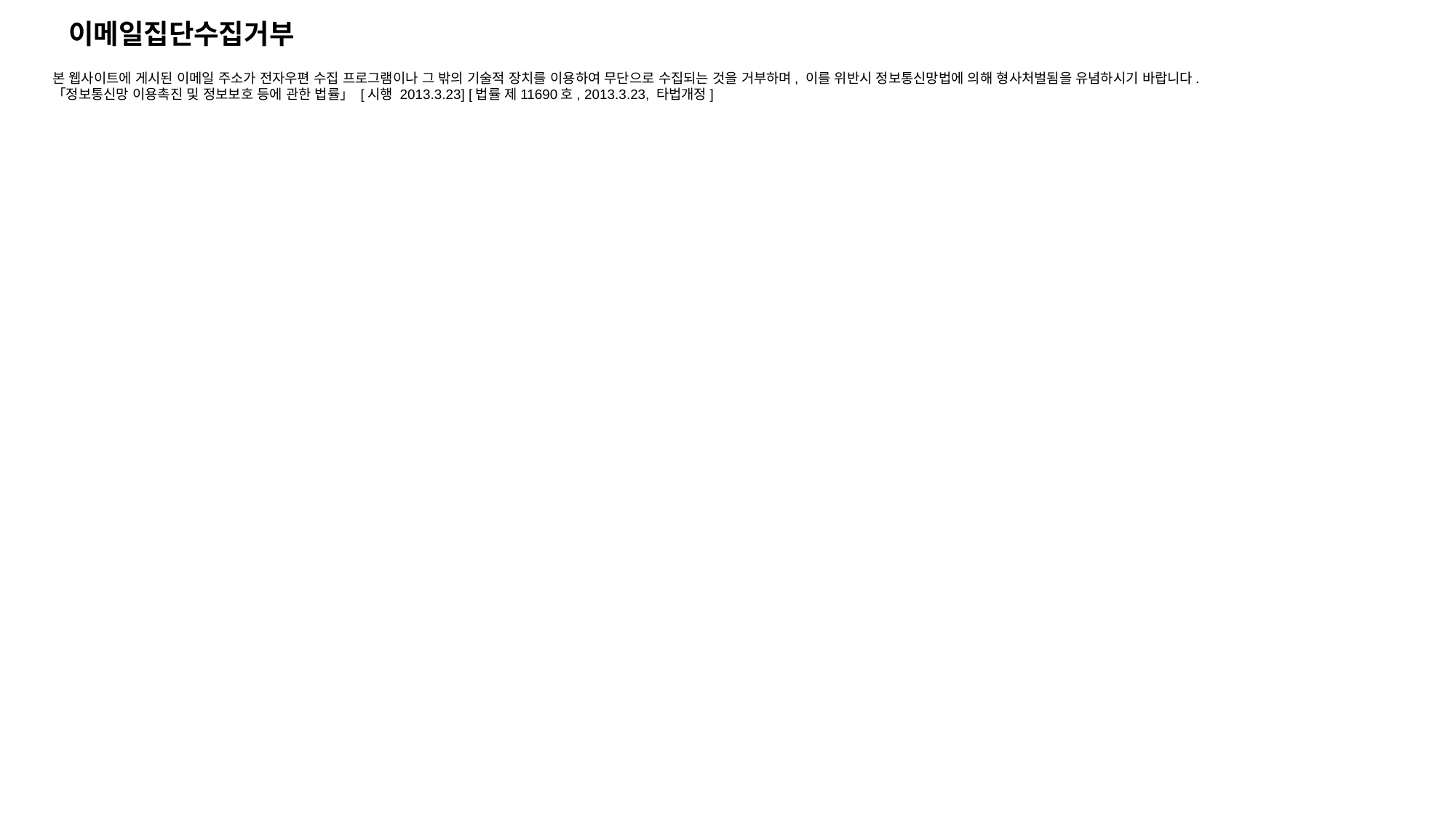

이메일집단수집거부
본 웹사이트에 게시된 이메일 주소가 전자우편 수집 프로그램이나 그 밖의 기술적 장치를 이용하여 무단으로 수집되는 것을 거부하며, 이를 위반시 정보통신망법에 의해 형사처벌됨을 유념하시기 바랍니다.
「정보통신망 이용촉진 및 정보보호 등에 관한 법률」 [시행 2013.3.23] [법률 제11690호, 2013.3.23, 타법개정]